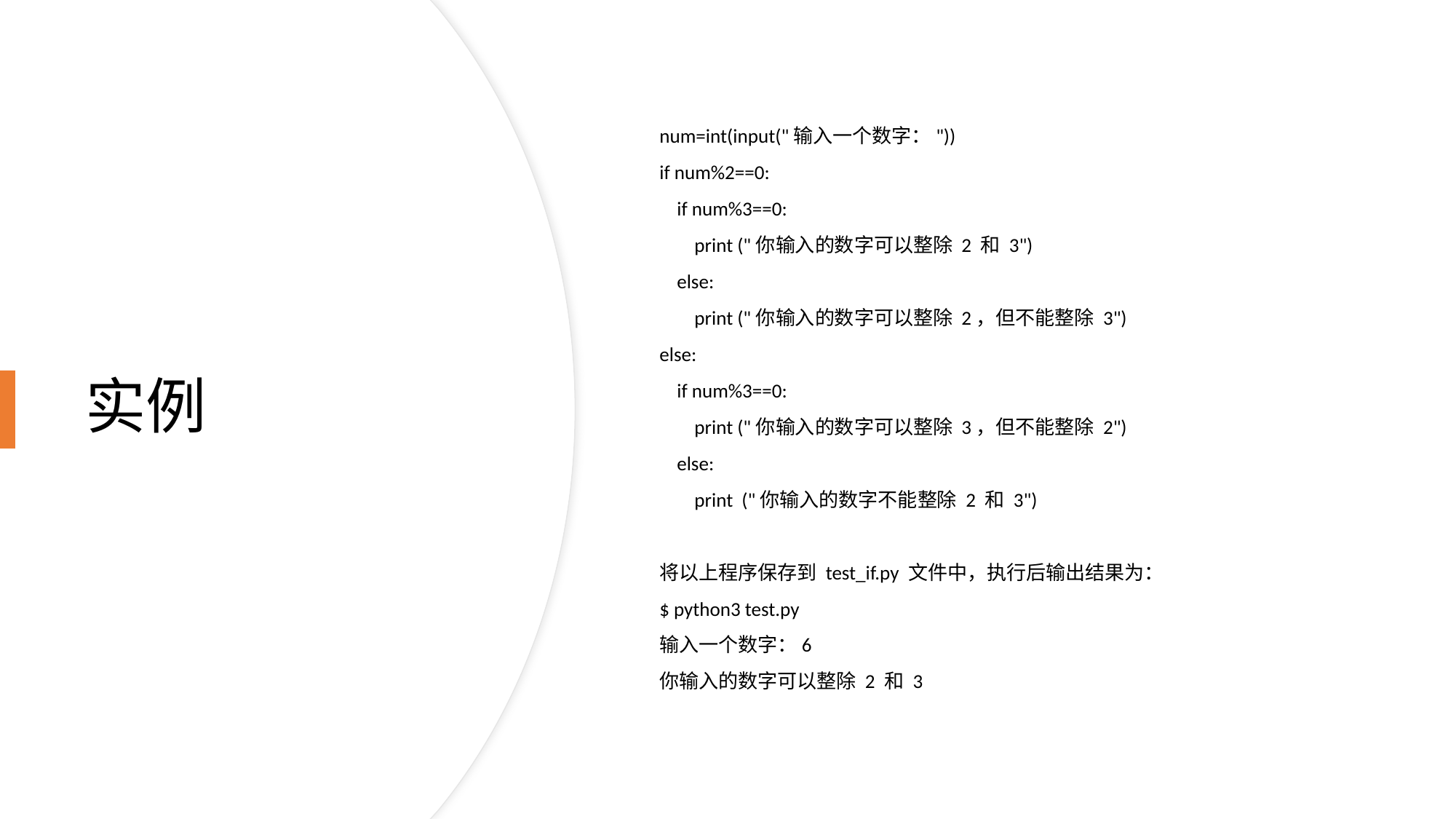

num=int(input("输入一个数字："))
if num%2==0:
    if num%3==0:
        print ("你输入的数字可以整除 2 和 3")
    else:
        print ("你输入的数字可以整除 2，但不能整除 3")
else:
    if num%3==0:
        print ("你输入的数字可以整除 3，但不能整除 2")
    else:
        print  ("你输入的数字不能整除 2 和 3")

将以上程序保存到 test_if.py 文件中，执行后输出结果为：
$ python3 test.py
输入一个数字：6
你输入的数字可以整除 2 和 3
# 实例